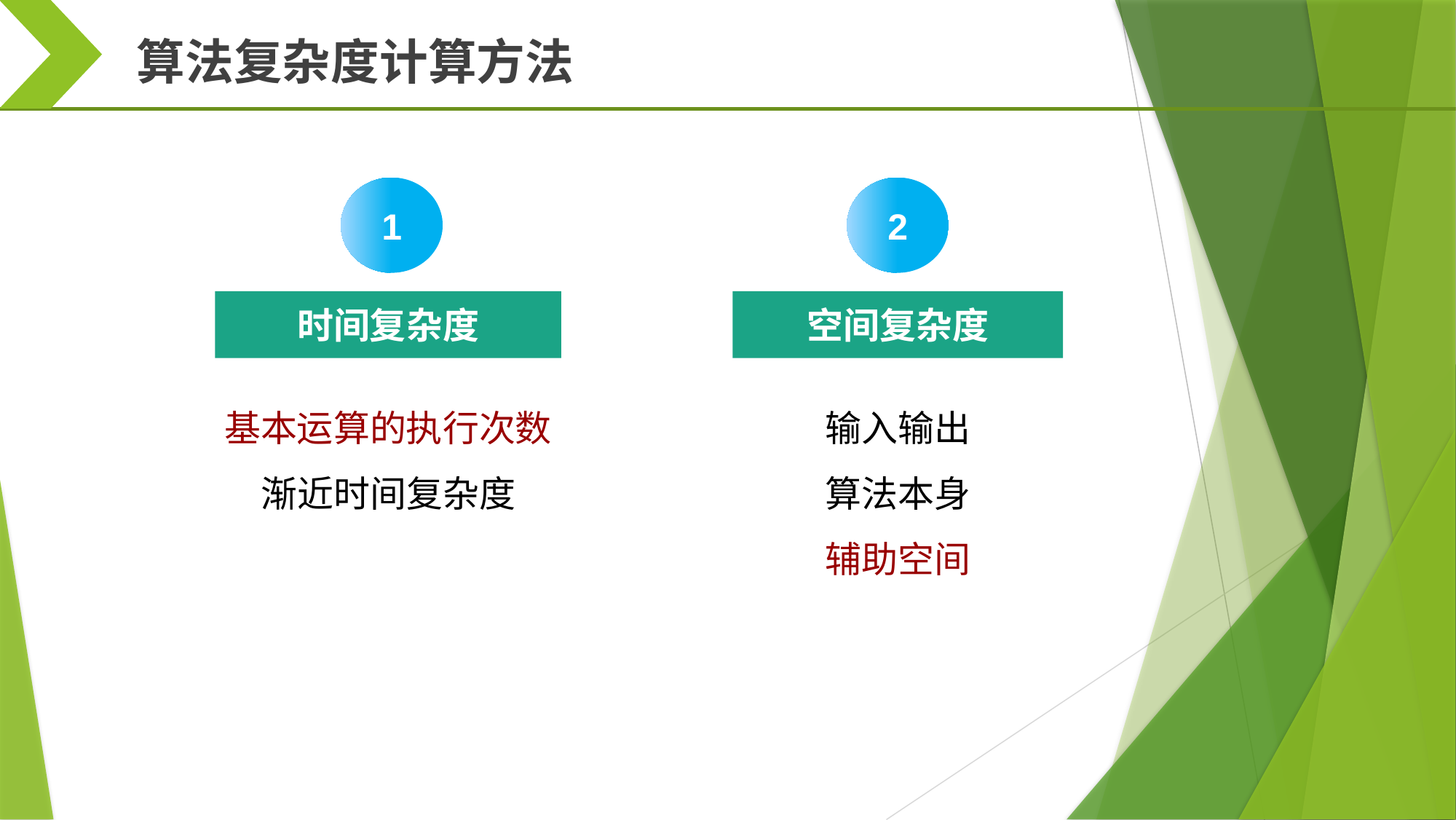

算法复杂度计算方法
1
2

时间复杂度
基本运算的执行次数
渐近时间复杂度

空间复杂度
输入输出
算法本身
辅助空间